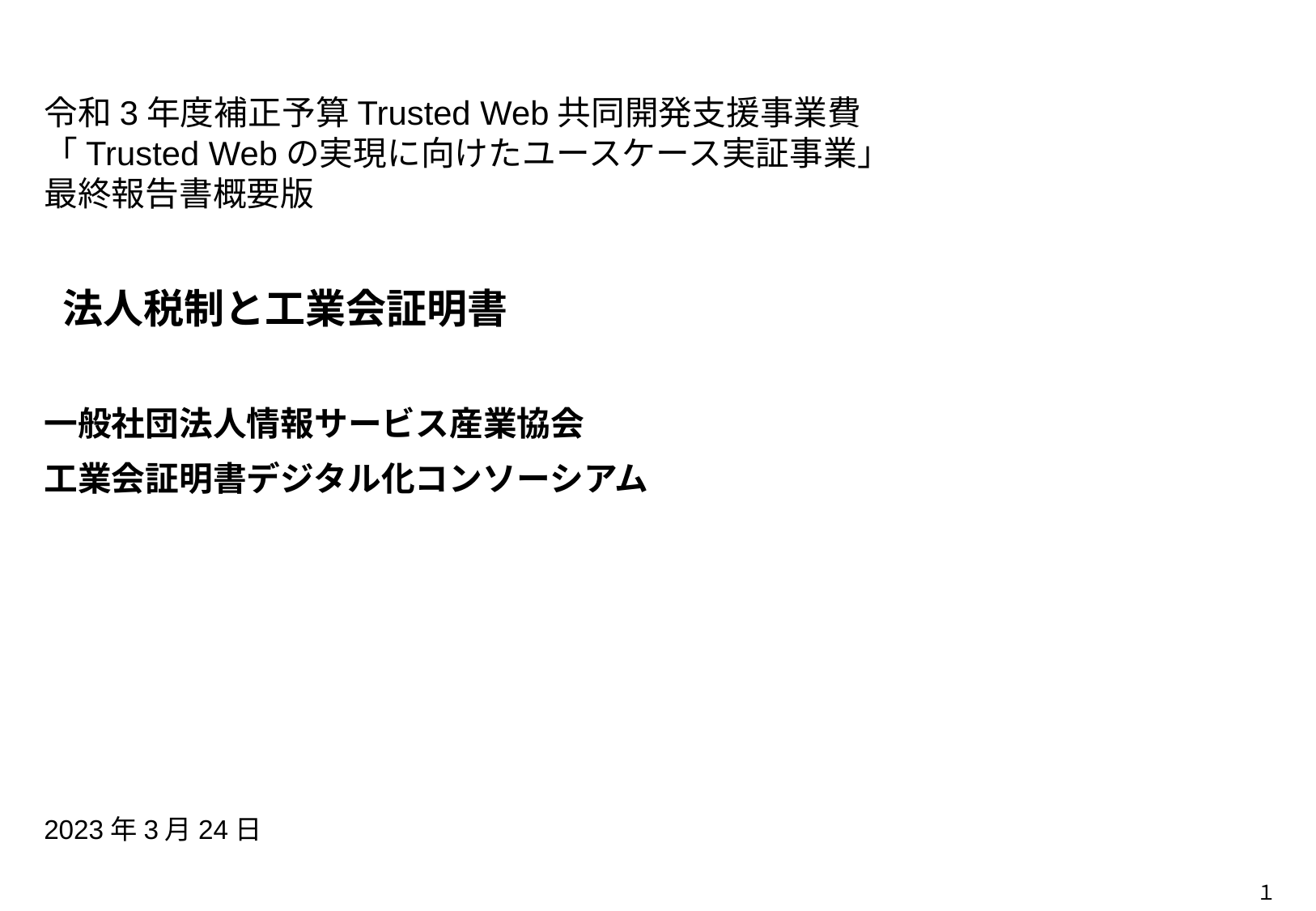

# 令和3年度補正予算Trusted Web共同開発支援事業費 「Trusted Webの実現に向けたユースケース実証事業」 最終報告書概要版
 法人税制と工業会証明書

一般社団法人情報サービス産業協会
工業会証明書デジタル化コンソーシアム

2023年3月24日
１